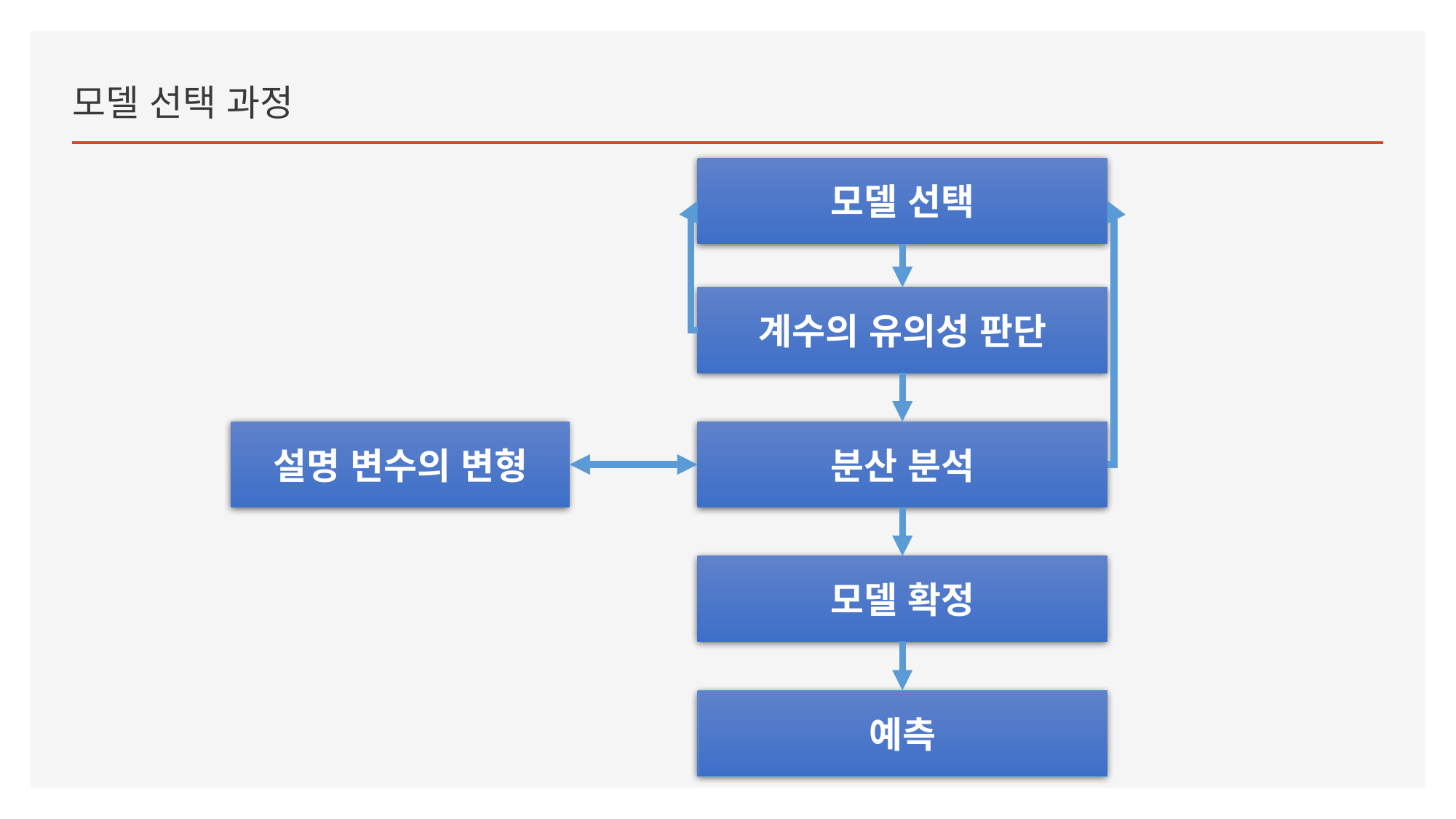

모델 선택 과정
모델 선택
계수의 유의성 판단
설명 변수의 변형
분산 분석
모델 확정
예측